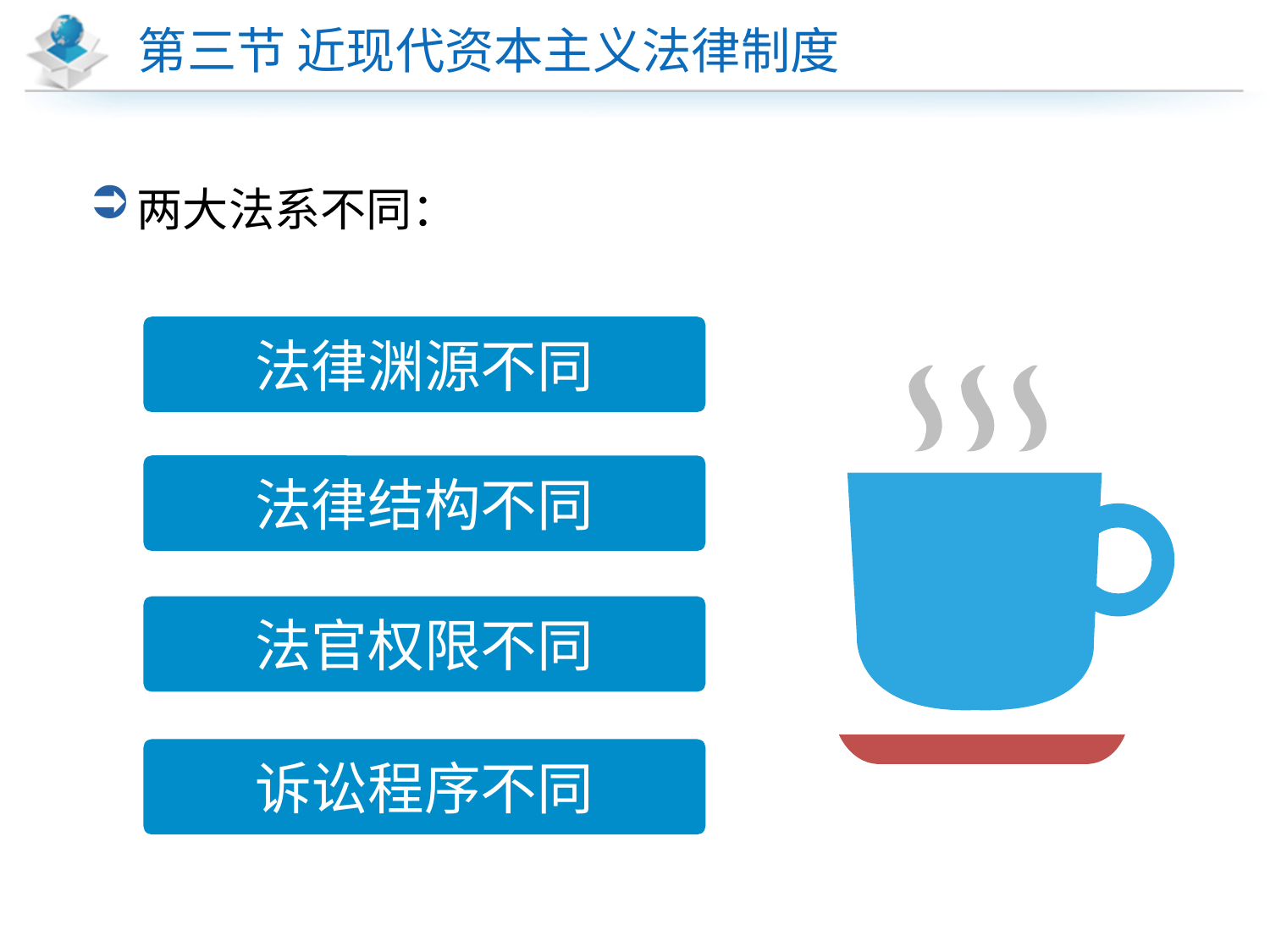

# 第三节 近现代资本主义法律制度
两大法系不同：
法律渊源不同

法律结构不同
法官权限不同
诉讼程序不同